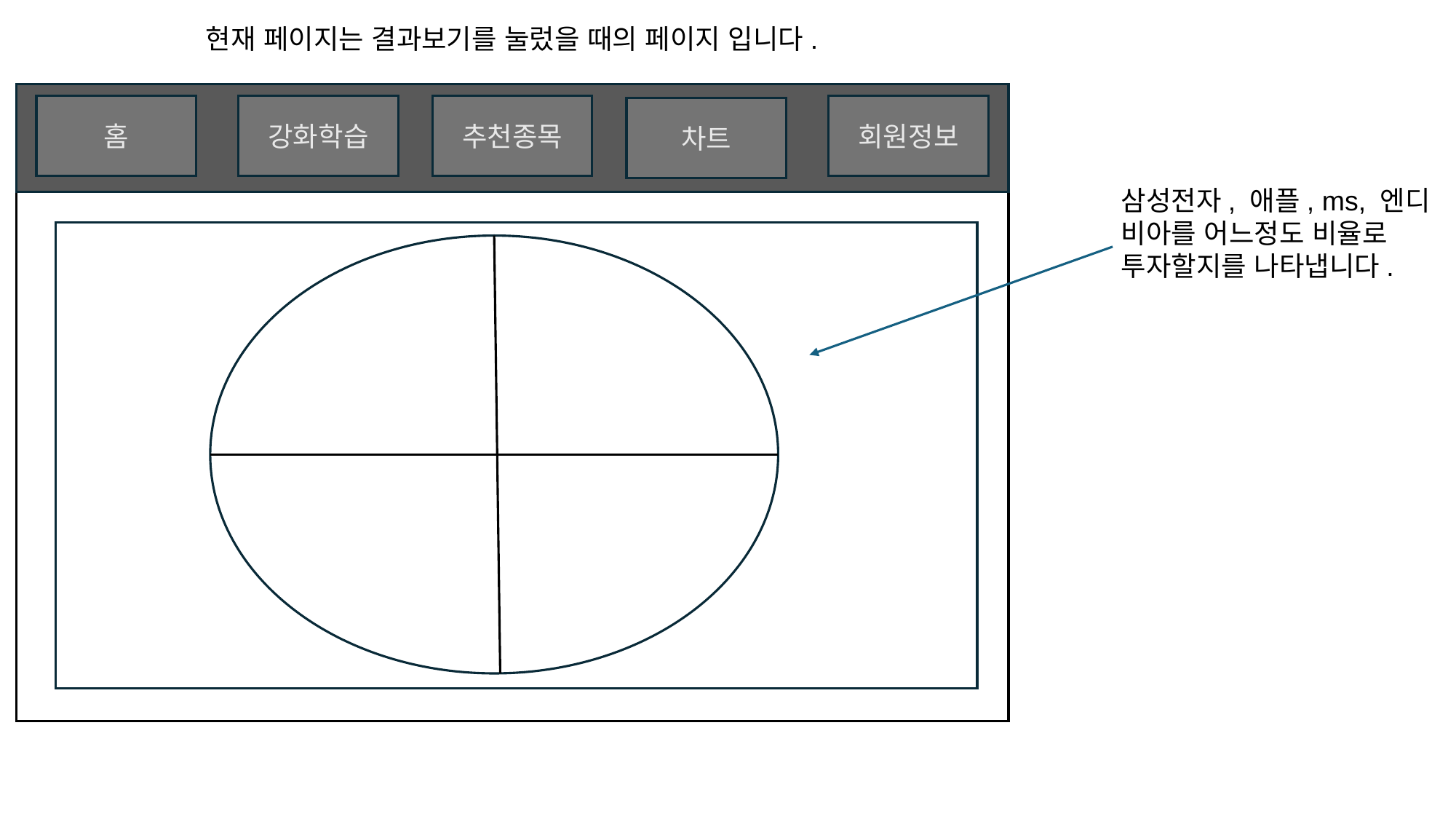

현재 페이지는 결과보기를 눌렀을 때의 페이지 입니다.

추천종목
강화학습
홈
회원정보
차트
삼성전자, 애플, ms, 엔디
비아를 어느정도 비율로
투자할지를 나타냅니다.